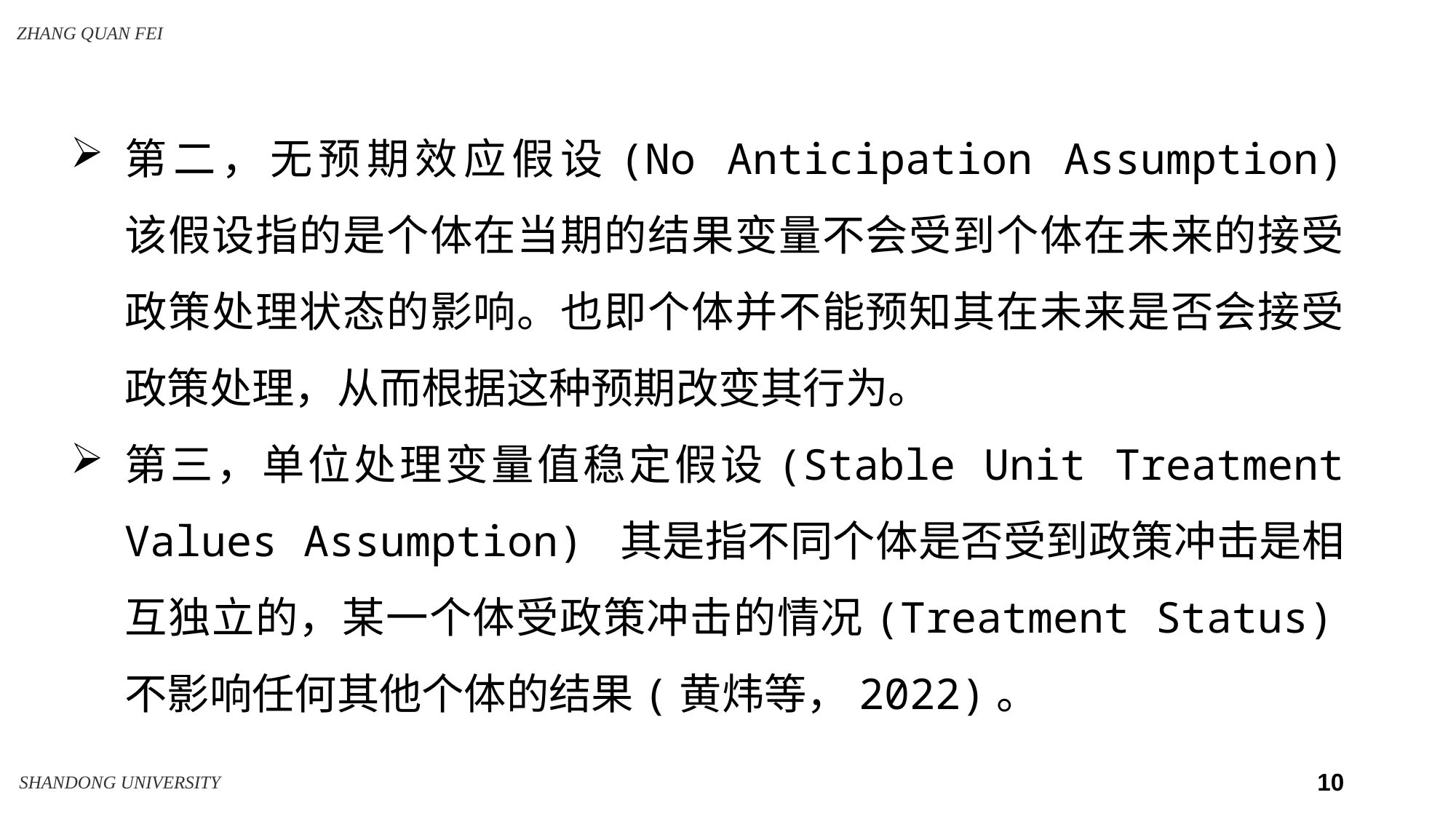

第二，无预期效应假设(No Anticipation Assumption) 该假设指的是个体在当期的结果变量不会受到个体在未来的接受政策处理状态的影响。也即个体并不能预知其在未来是否会接受政策处理，从而根据这种预期改变其行为。
第三，单位处理变量值稳定假设(Stable Unit Treatment Values Assumption) 其是指不同个体是否受到政策冲击是相互独立的，某一个体受政策冲击的情况(Treatment Status)不影响任何其他个体的结果(黄炜等，2022)。
10